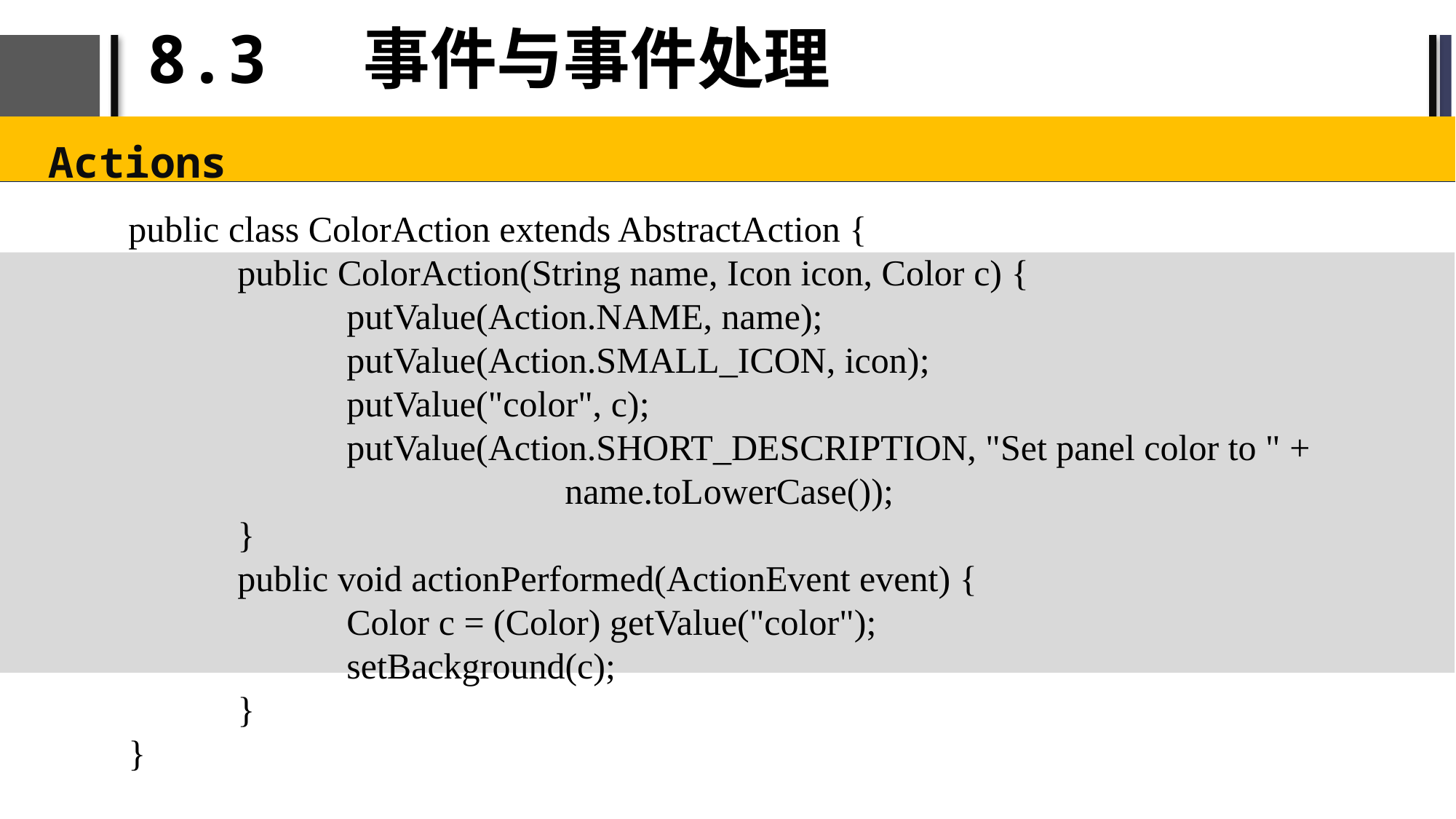

# 8.3  事件与事件处理

Actions

public class ColorAction extends AbstractAction {
	public ColorAction(String name, Icon icon, Color c) {
		putValue(Action.NAME, name);
		putValue(Action.SMALL_ICON, icon);
		putValue("color", c);
		putValue(Action.SHORT_DESCRIPTION, "Set panel color to " + 				name.toLowerCase());
	}
	public void actionPerformed(ActionEvent event) {
 		Color c = (Color) getValue("color");
		setBackground(c);
	}
}